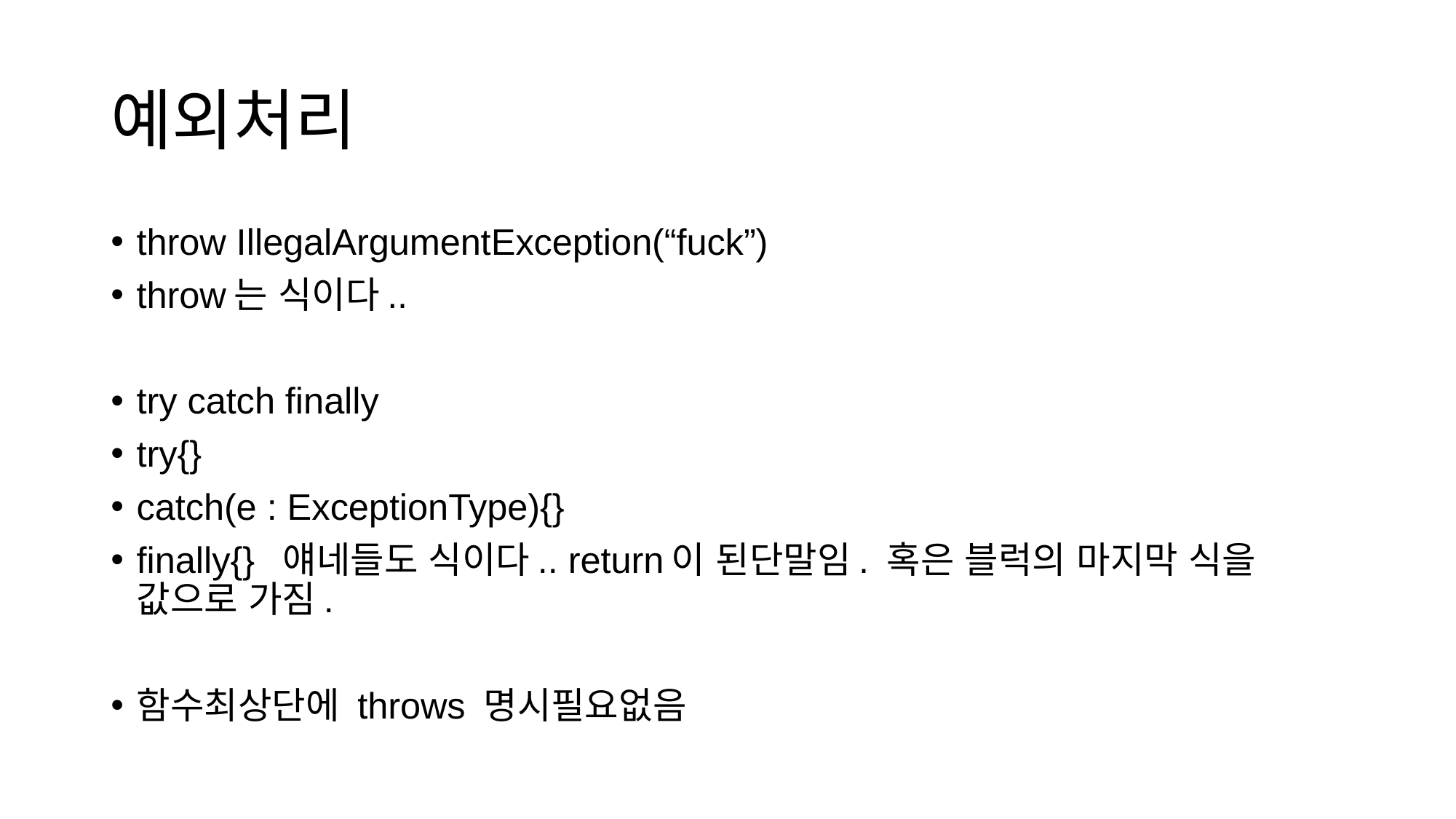

# 예외처리
throw IllegalArgumentException(“fuck”)
throw는 식이다..

try catch finally
try{}
catch(e : ExceptionType){}
finally{}  얘네들도 식이다.. return이 된단말임. 혹은 블럭의 마지막 식을 값으로 가짐.

함수최상단에 throws 명시필요없음